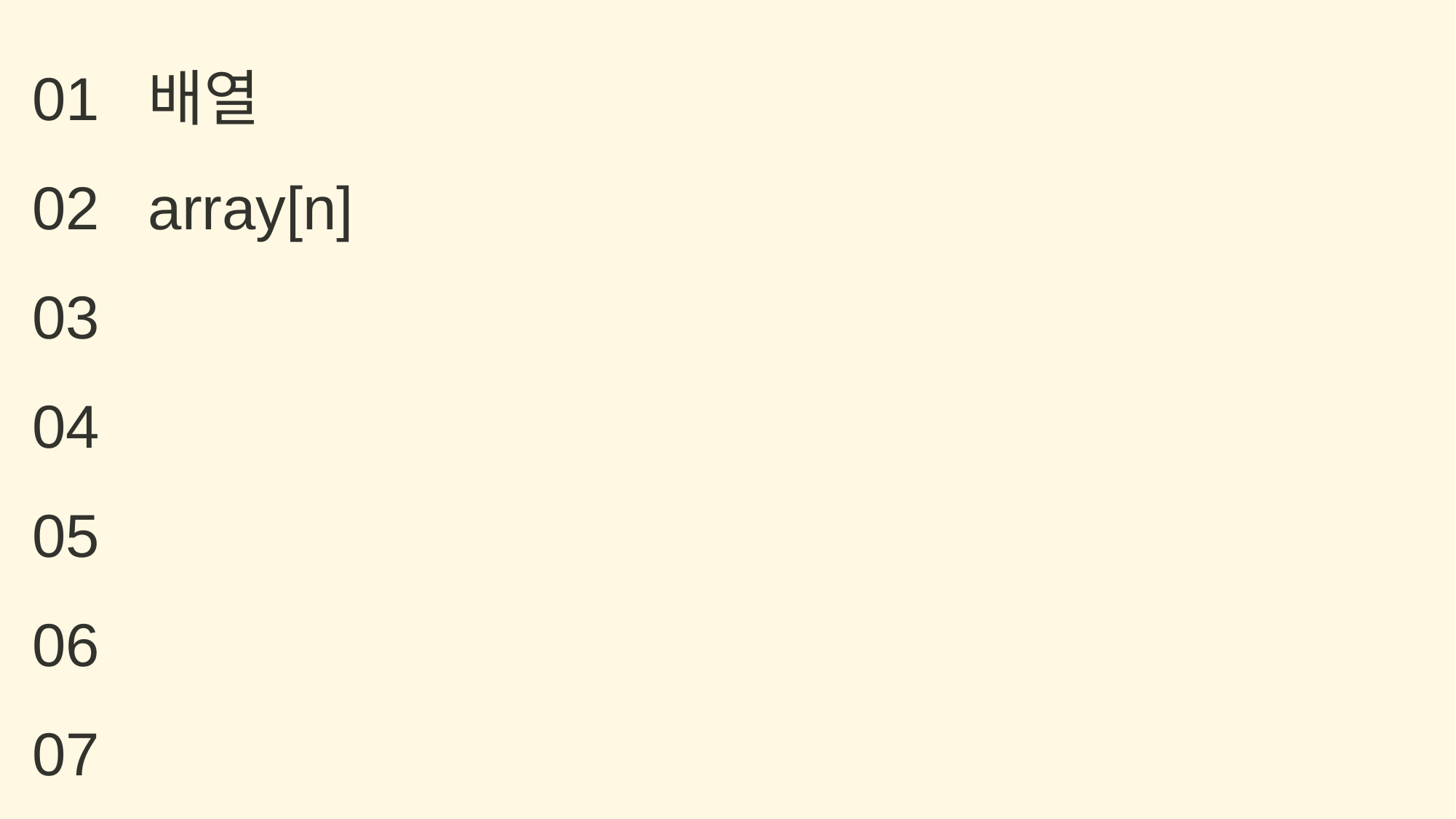

배열
array[n]
01
02
03
04
05
06
07